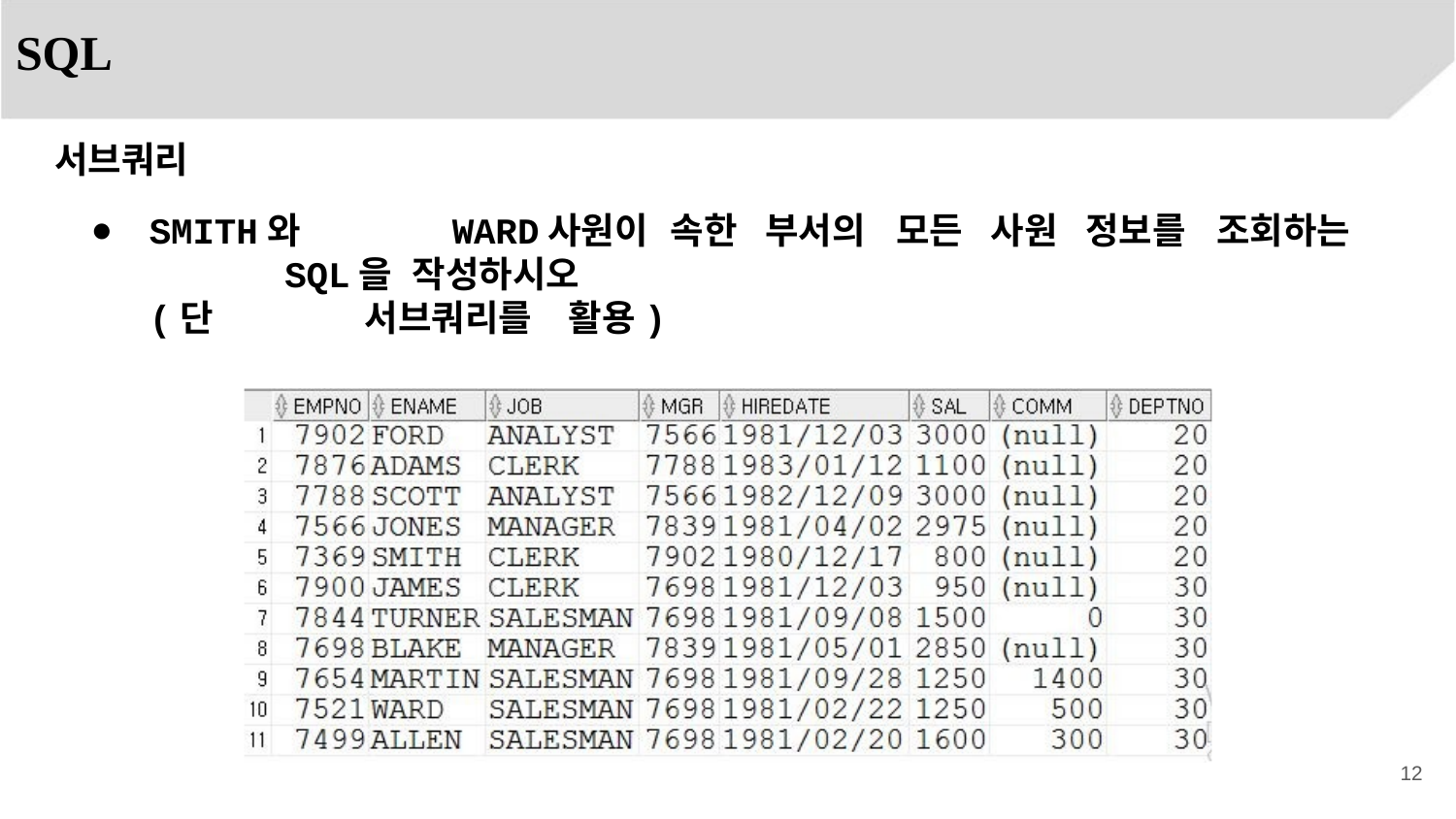

SQL

서브쿼리

SMITH와	WARD사원이	속한	부서의	모든	사원	정보를	조회하는	SQL을  작성하시오
(단	서브쿼리를	활용)

12